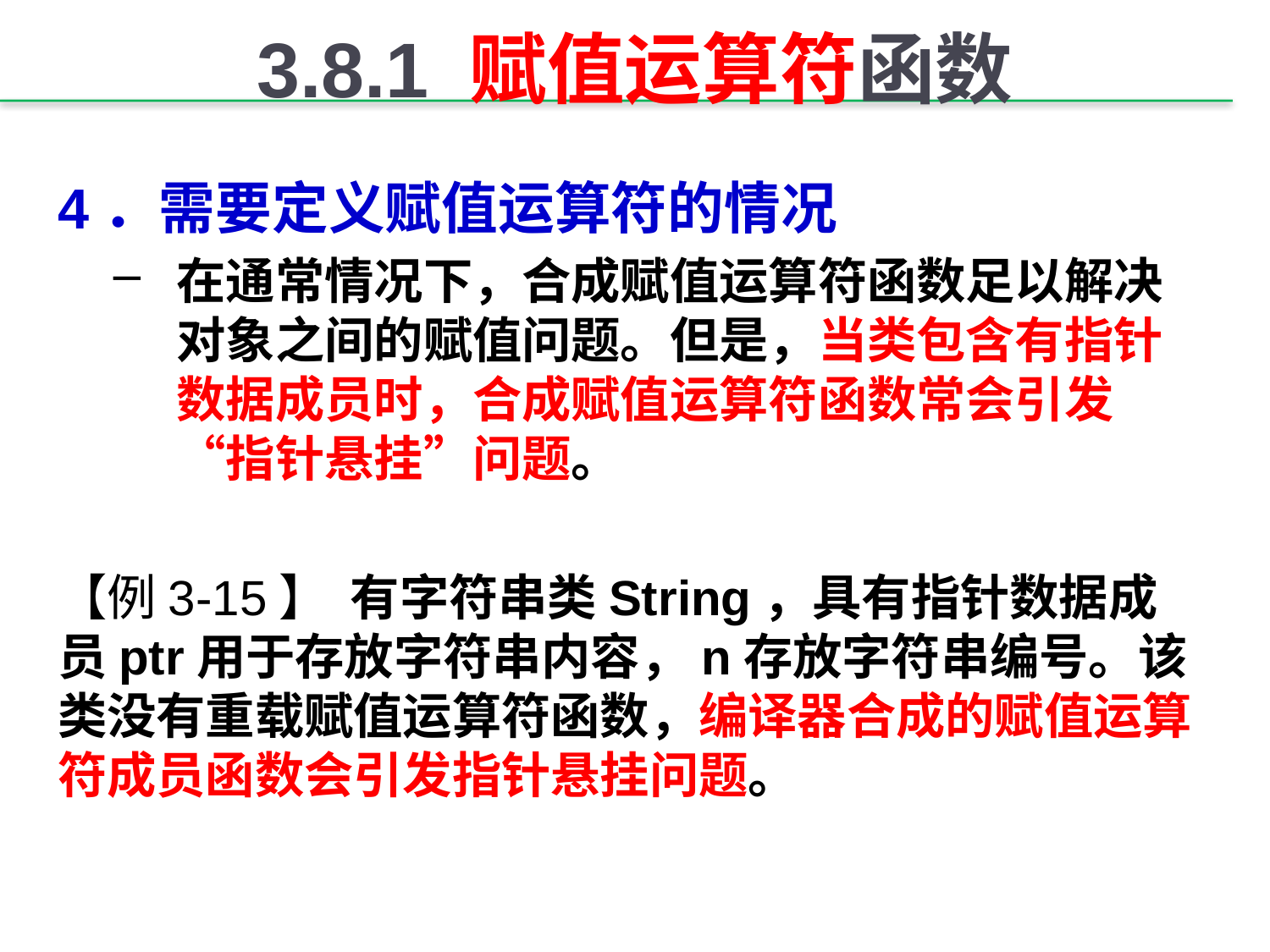

# 3.8.1 赋值运算符函数
4．需要定义赋值运算符的情况
在通常情况下，合成赋值运算符函数足以解决对象之间的赋值问题。但是，当类包含有指针数据成员时，合成赋值运算符函数常会引发“指针悬挂”问题。

【例3-15】  有字符串类String，具有指针数据成员ptr用于存放字符串内容，n存放字符串编号。该类没有重载赋值运算符函数，编译器合成的赋值运算符成员函数会引发指针悬挂问题。